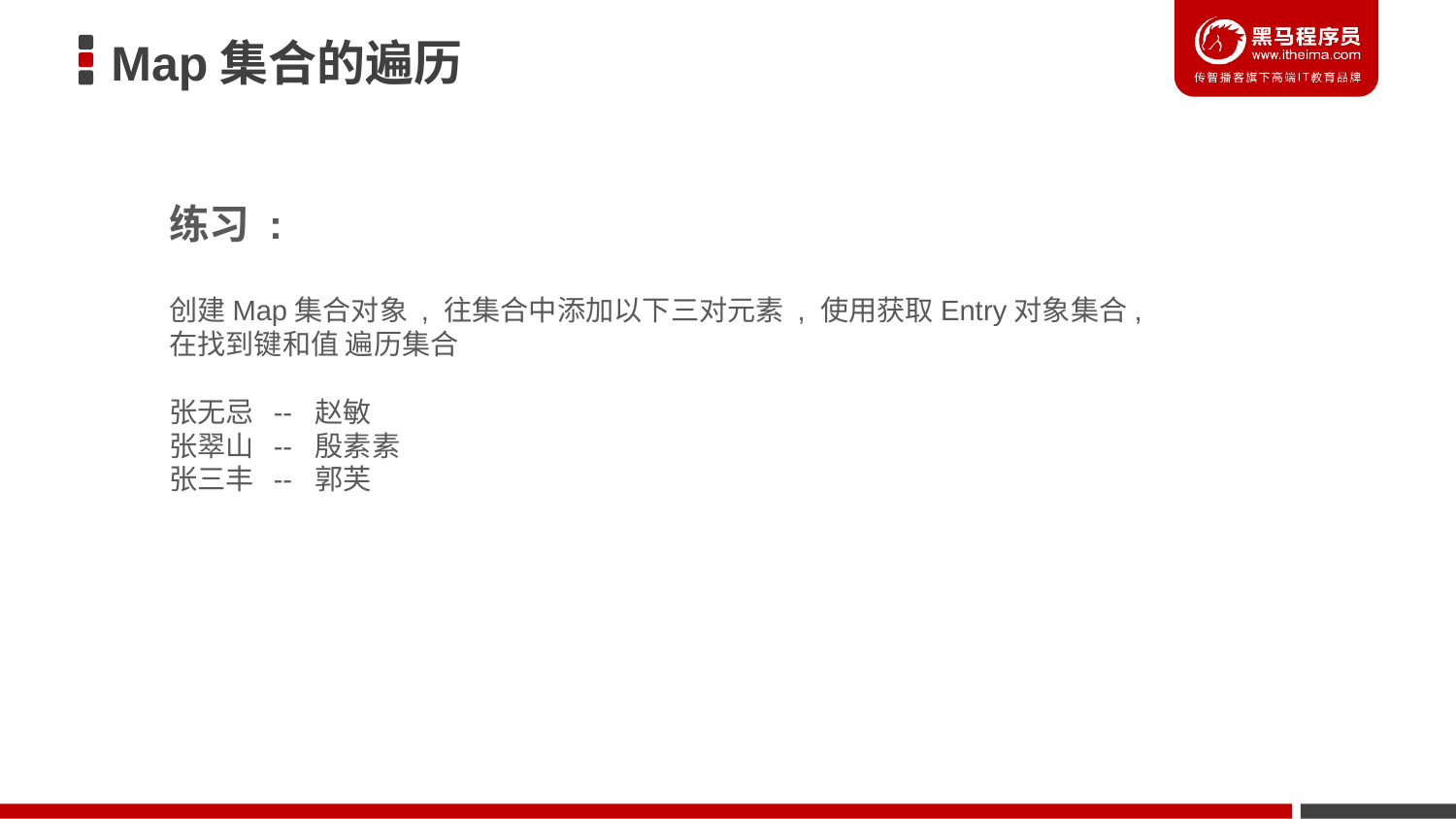

Map集合的遍历
练习 :
创建Map集合对象 , 往集合中添加以下三对元素 , 使用获取Entry对象集合,在找到键和值 遍历集合

张无忌  --  赵敏
张翠山  --  殷素素
张三丰  --  郭芙